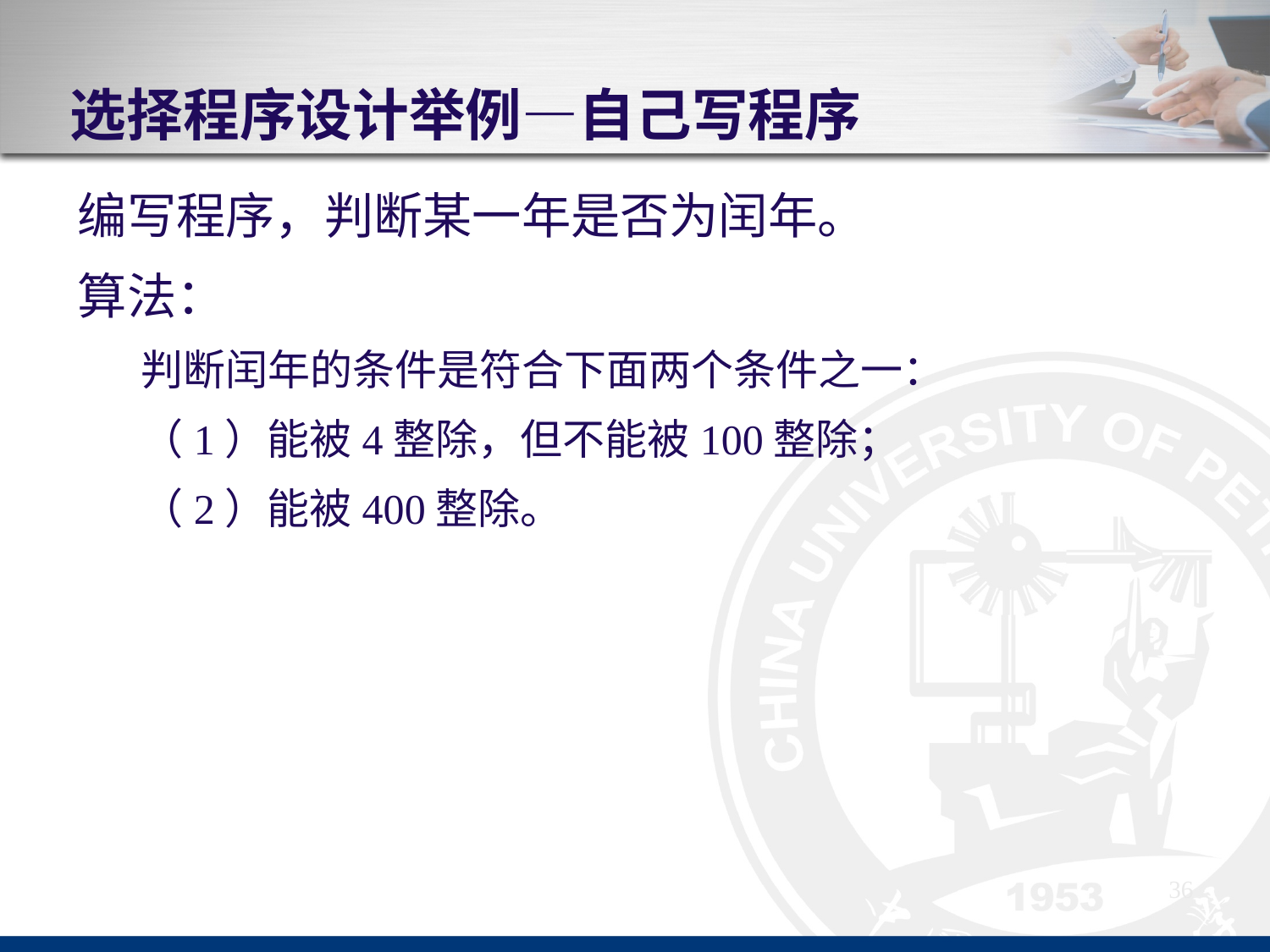

# 选择程序设计举例—自己写程序
编写程序，判断某一年是否为闰年。
算法：
判断闰年的条件是符合下面两个条件之一：
（1）能被4整除，但不能被100整除；
（2）能被400整除。
36